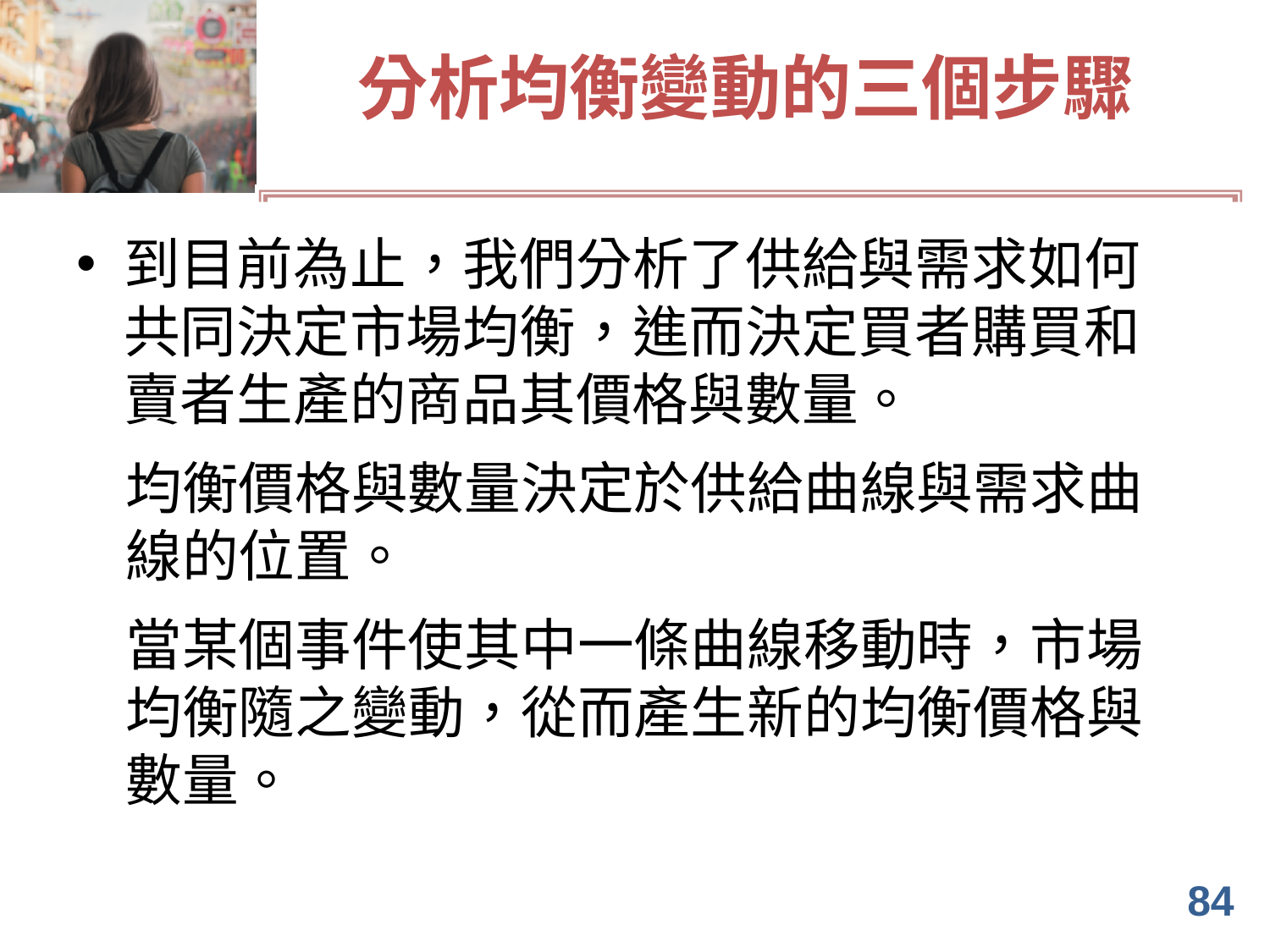

# 分析均衡變動的三個步驟
到目前為止，我們分析了供給與需求如何共同決定市場均衡，進而決定買者購買和賣者生產的商品其價格與數量。
均衡價格與數量決定於供給曲線與需求曲線的位置。
當某個事件使其中一條曲線移動時，市場均衡隨之變動，從而產生新的均衡價格與數量。

84